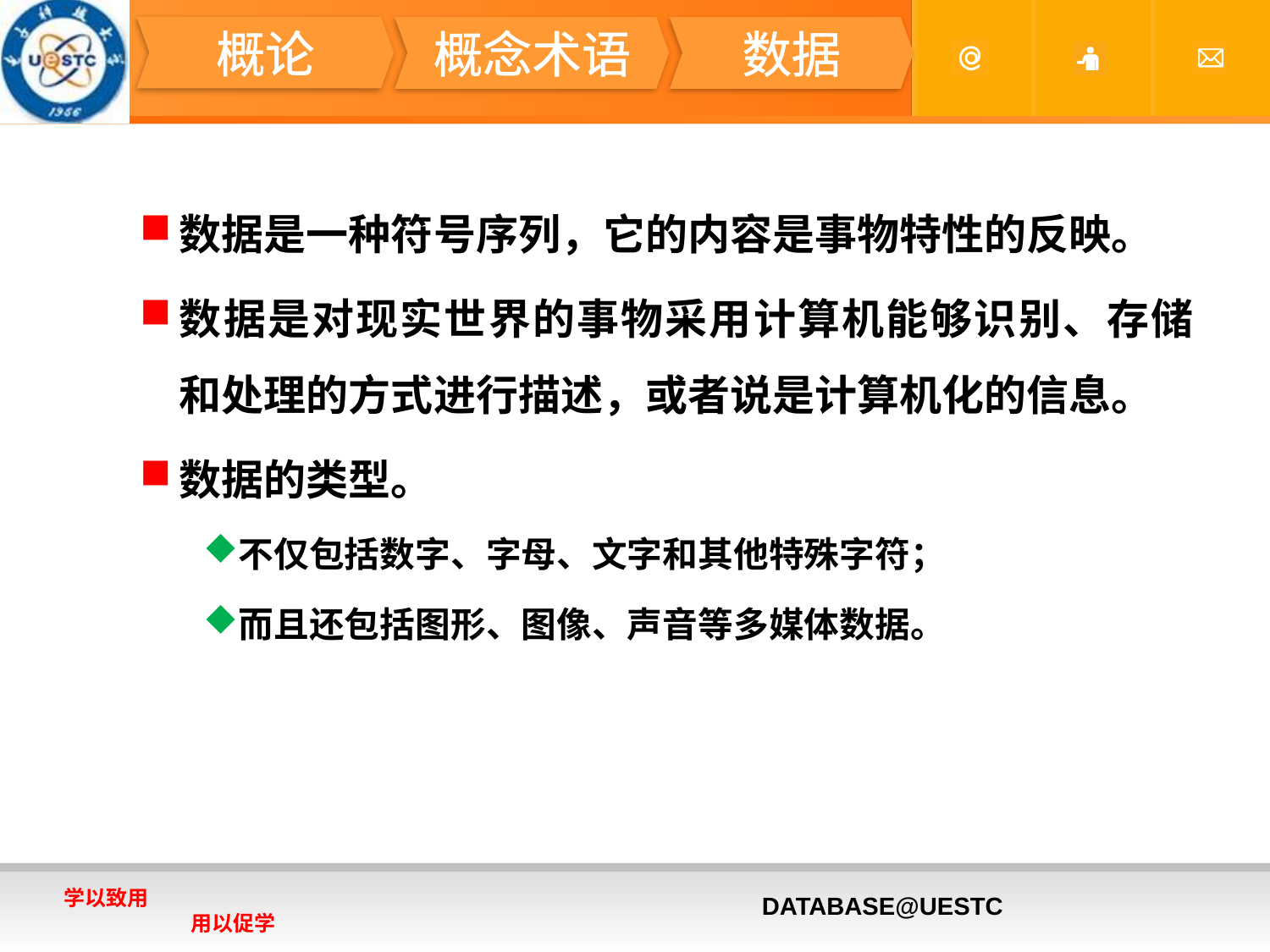

#
概论
概念术语
数据
数据是一种符号序列，它的内容是事物特性的反映。
数据是对现实世界的事物采用计算机能够识别、存储和处理的方式进行描述，或者说是计算机化的信息。
数据的类型。
不仅包括数字、字母、文字和其他特殊字符；
而且还包括图形、图像、声音等多媒体数据。